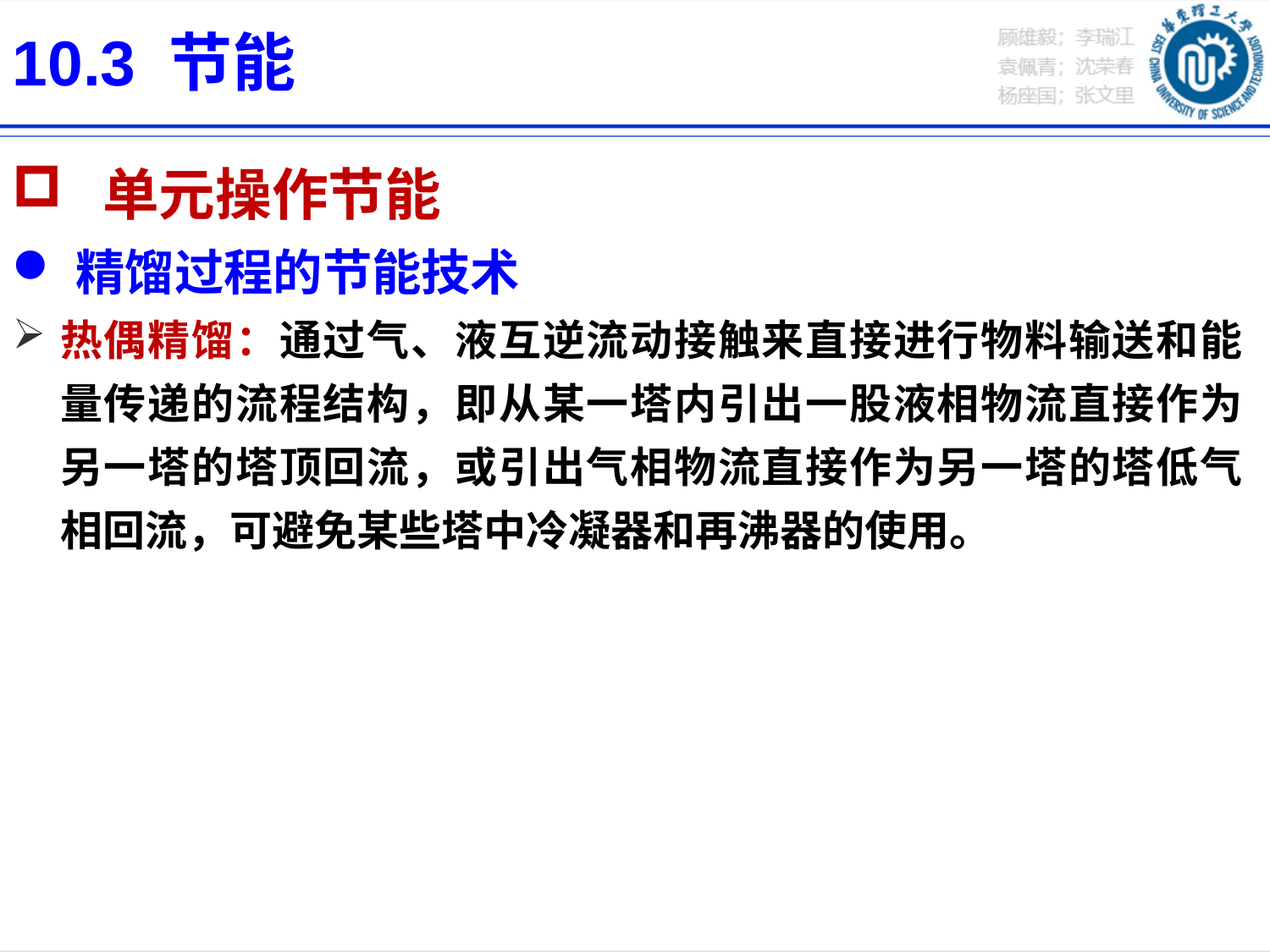

10.3 节能
 单元操作节能
精馏过程的节能技术
热偶精馏：通过气、液互逆流动接触来直接进行物料输送和能量传递的流程结构，即从某一塔内引出一股液相物流直接作为另一塔的塔顶回流，或引出气相物流直接作为另一塔的塔低气相回流，可避免某些塔中冷凝器和再沸器的使用。